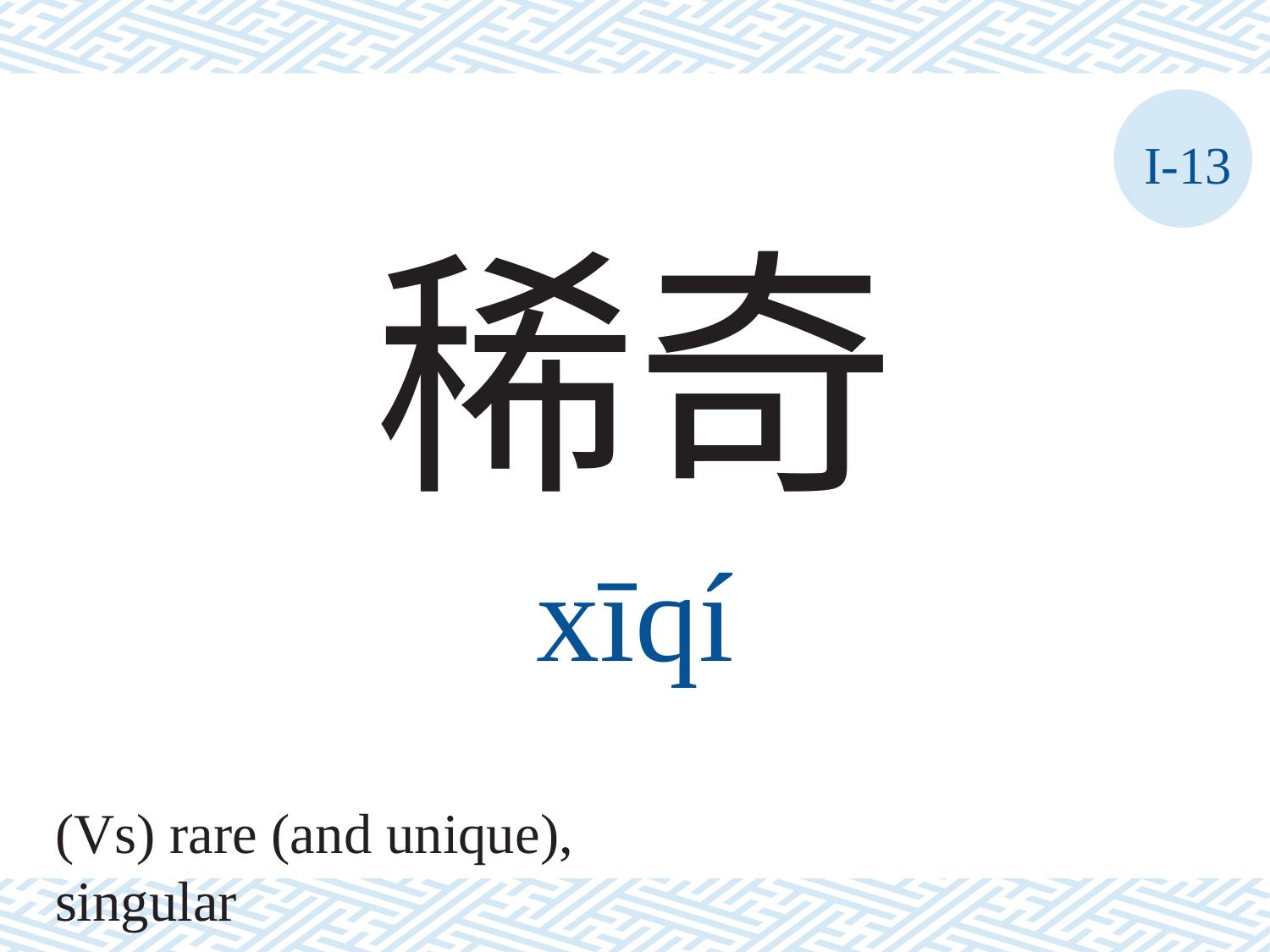

I-13
稀奇
xīqí
(Vs) rare (and unique), singular